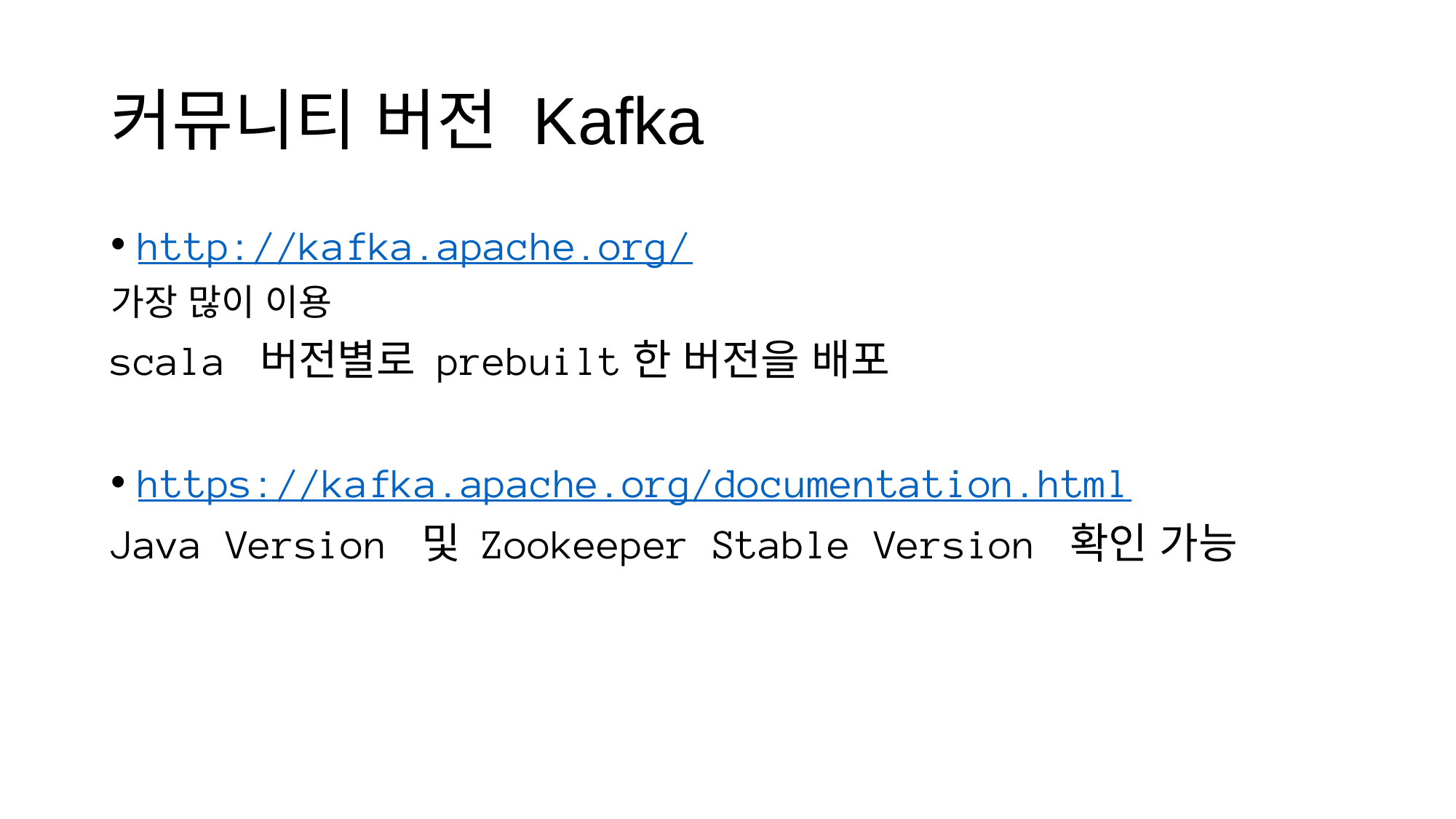

# 커뮤니티 버전 Kafka
http://kafka.apache.org/
가장 많이 이용
scala 버전별로 prebuilt한 버전을 배포

https://kafka.apache.org/documentation.html
Java Version 및 Zookeeper Stable Version 확인 가능